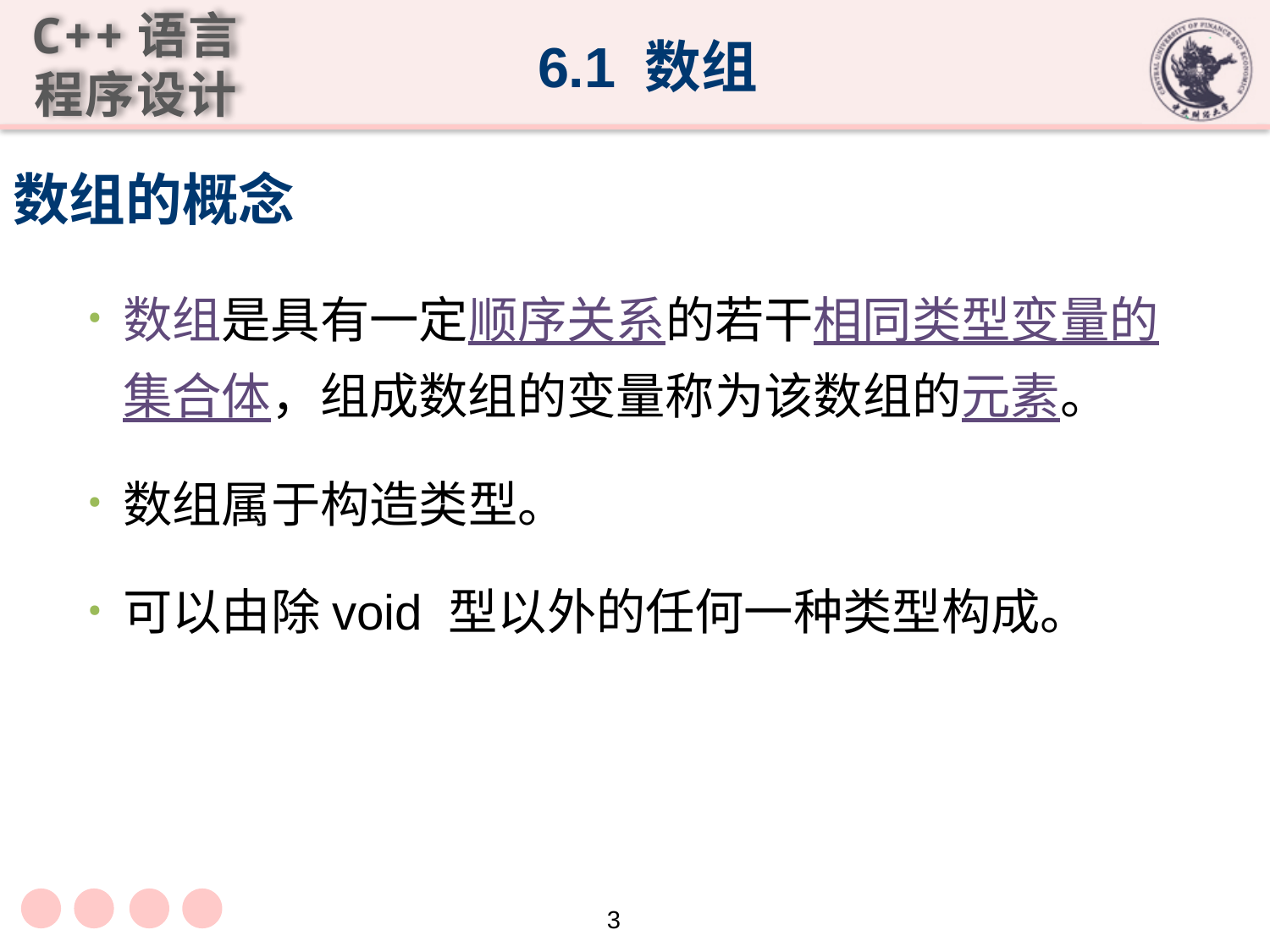

6.1 数组
# 数组的概念
数组是具有一定顺序关系的若干相同类型变量的集合体，组成数组的变量称为该数组的元素。
数组属于构造类型。
可以由除void 型以外的任何一种类型构成。

3